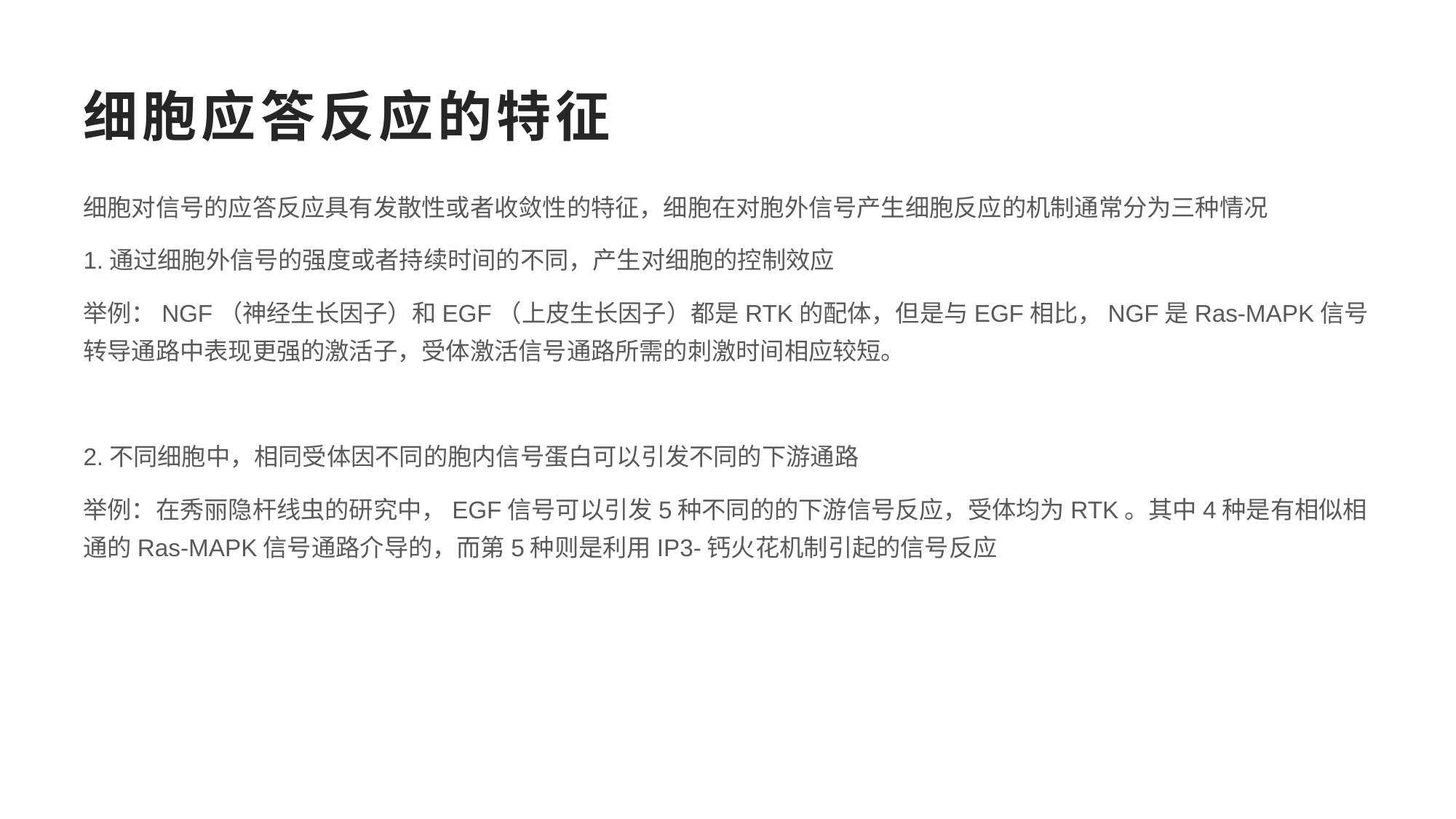

# 细胞应答反应的特征
细胞对信号的应答反应具有发散性或者收敛性的特征，细胞在对胞外信号产生细胞反应的机制通常分为三种情况
1.通过细胞外信号的强度或者持续时间的不同，产生对细胞的控制效应
举例：NGF（神经生长因子）和EGF（上皮生长因子）都是RTK的配体，但是与EGF相比，NGF是Ras-MAPK信号转导通路中表现更强的激活子，受体激活信号通路所需的刺激时间相应较短。

2.不同细胞中，相同受体因不同的胞内信号蛋白可以引发不同的下游通路
举例：在秀丽隐杆线虫的研究中，EGF信号可以引发5种不同的的下游信号反应，受体均为RTK。其中4种是有相似相通的Ras-MAPK信号通路介导的，而第5种则是利用IP3-钙火花机制引起的信号反应